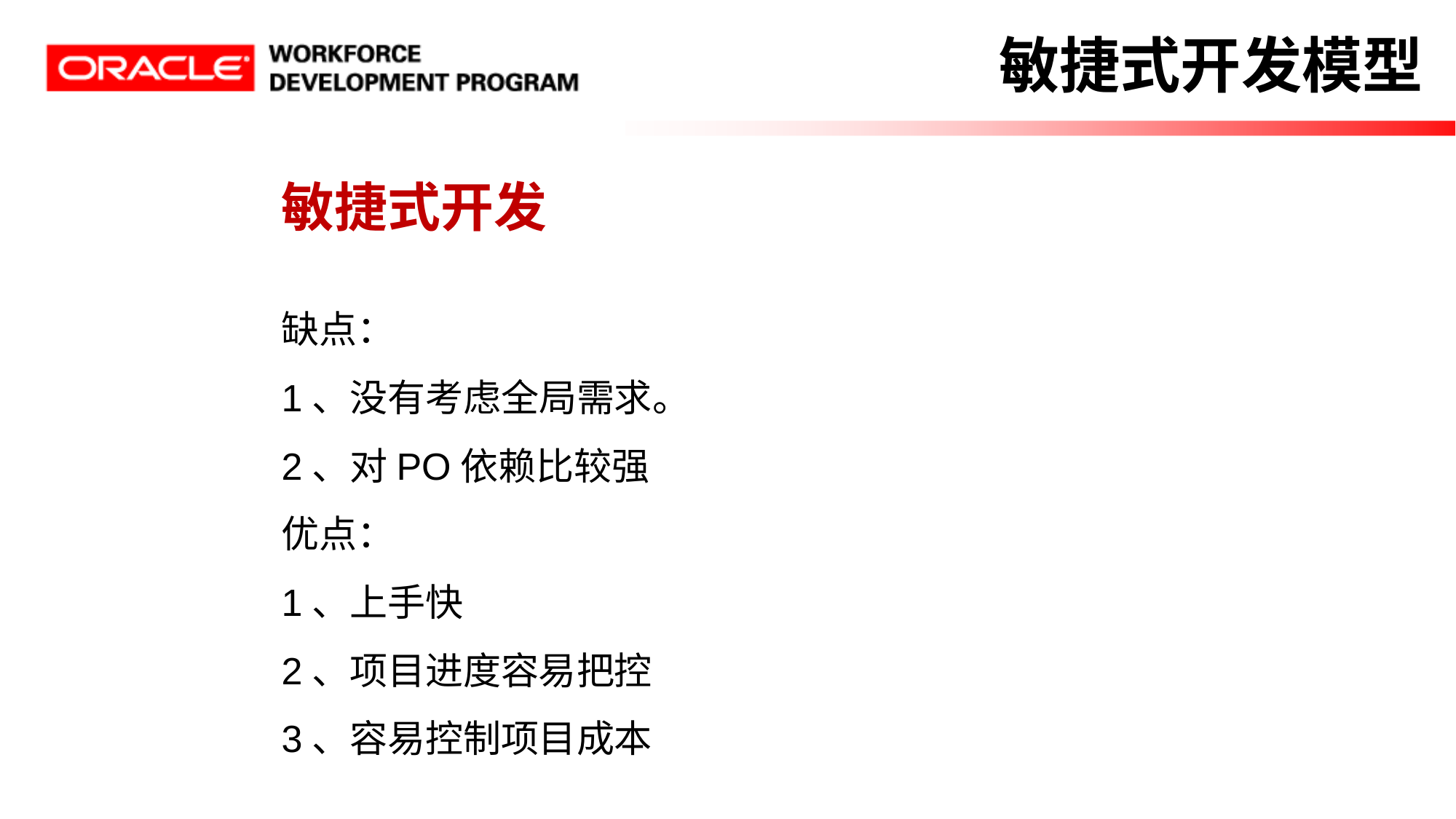

敏捷式开发模型
敏捷式开发

缺点：
1、没有考虑全局需求。
2、对PO依赖比较强
优点：
1、上手快
2、项目进度容易把控
3、容易控制项目成本